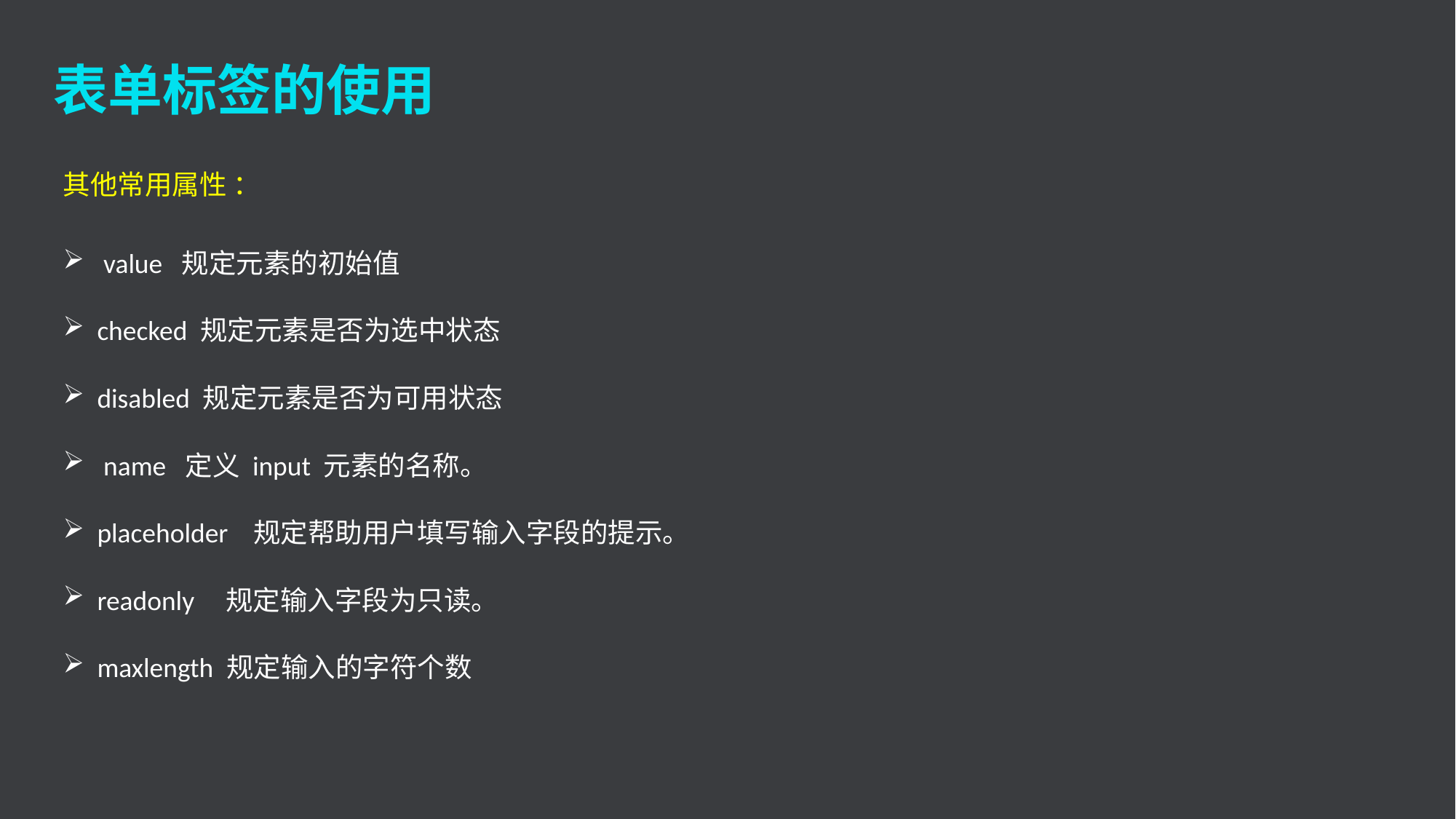

表单标签的使用
其他常用属性 ：
 value  规定元素的初始值
checked 规定元素是否为选中状态
disabled 规定元素是否为可用状态
 name  定义 input 元素的名称。
placeholder   规定帮助用户填写输入字段的提示。
readonly    规定输入字段为只读。
maxlength 规定输入的字符个数